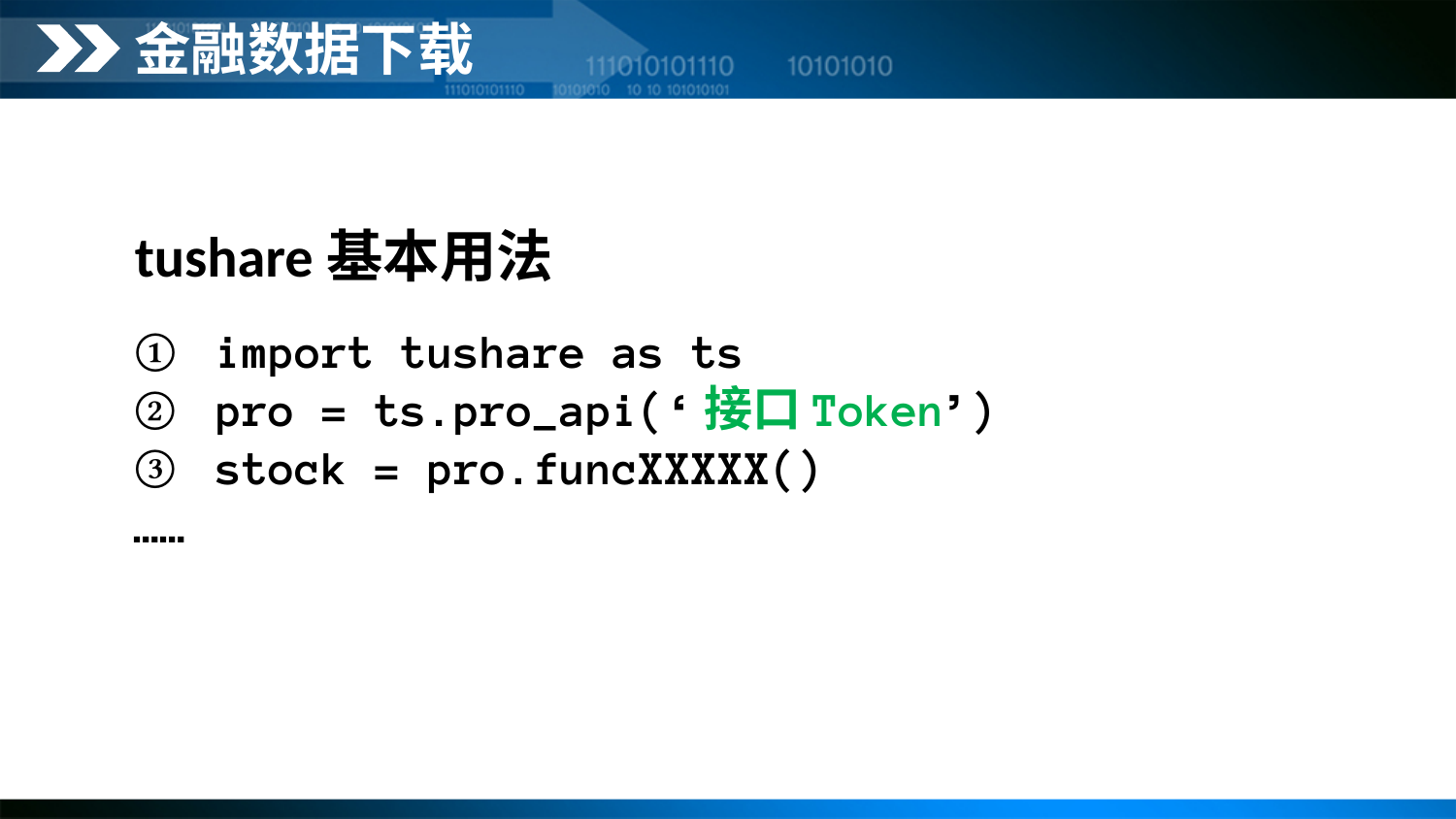

金融数据下载

tushare基本用法
import tushare as ts
pro = ts.pro_api(‘接口Token’)
stock = pro.funcXXXXX()
……